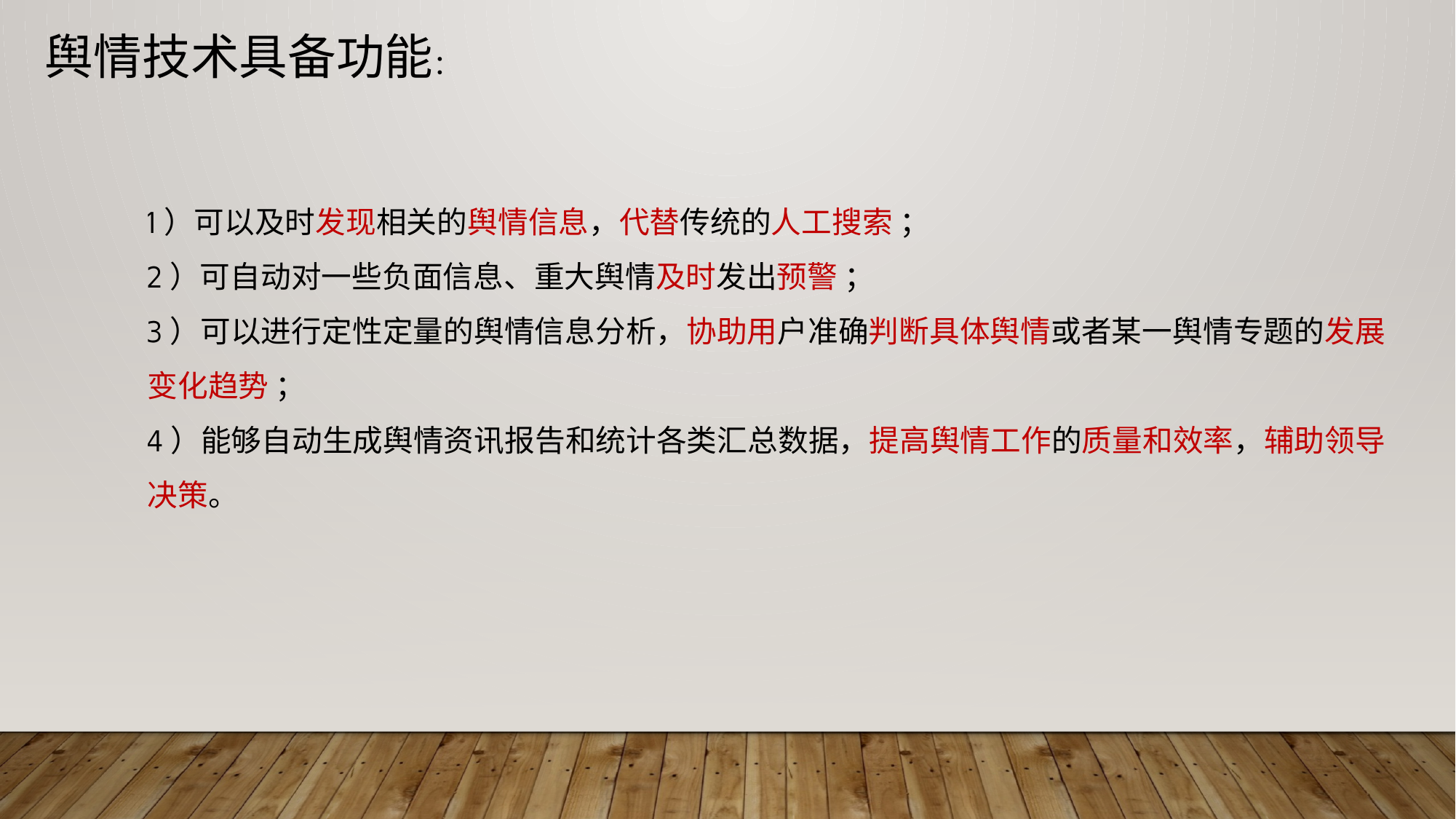

舆情技术具备功能：
1）可以及时发现相关的舆情信息，代替传统的人工搜索 ；
2）可自动对一些负面信息、重大舆情及时发出预警 ；
3）可以进行定性定量的舆情信息分析，协助用户准确判断具体舆情或者某一舆情专题的发展变化趋势 ；
4）能够自动生成舆情资讯报告和统计各类汇总数据，提高舆情工作的质量和效率，辅助领导决策。